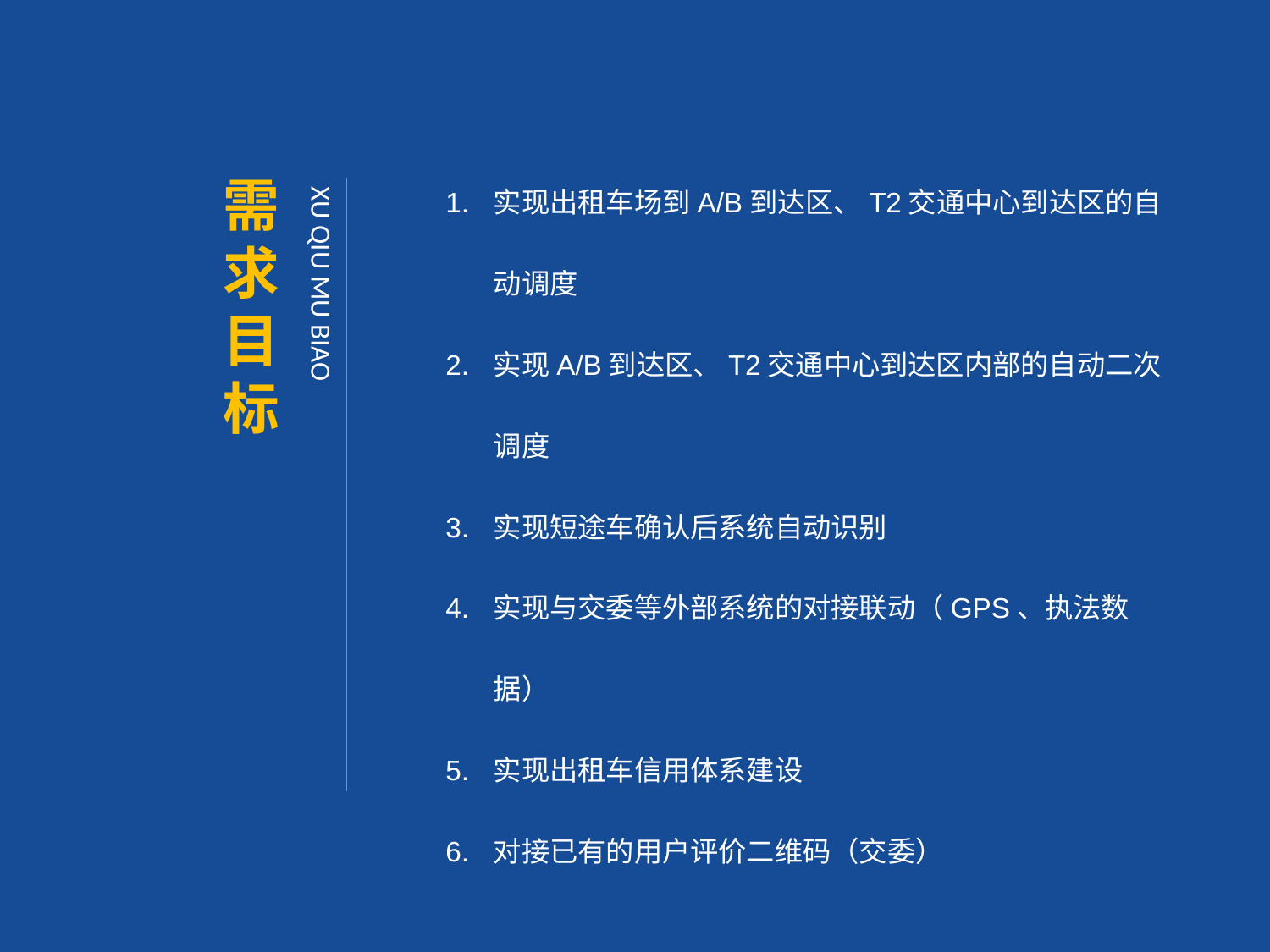

实现出租车场到A/B到达区、T2交通中心到达区的自动调度
实现A/B到达区、T2交通中心到达区内部的自动二次调度
实现短途车确认后系统自动识别
实现与交委等外部系统的对接联动（GPS、执法数据）
实现出租车信用体系建设
对接已有的用户评价二维码（交委）
需求目标
XU QIU MU BIAO